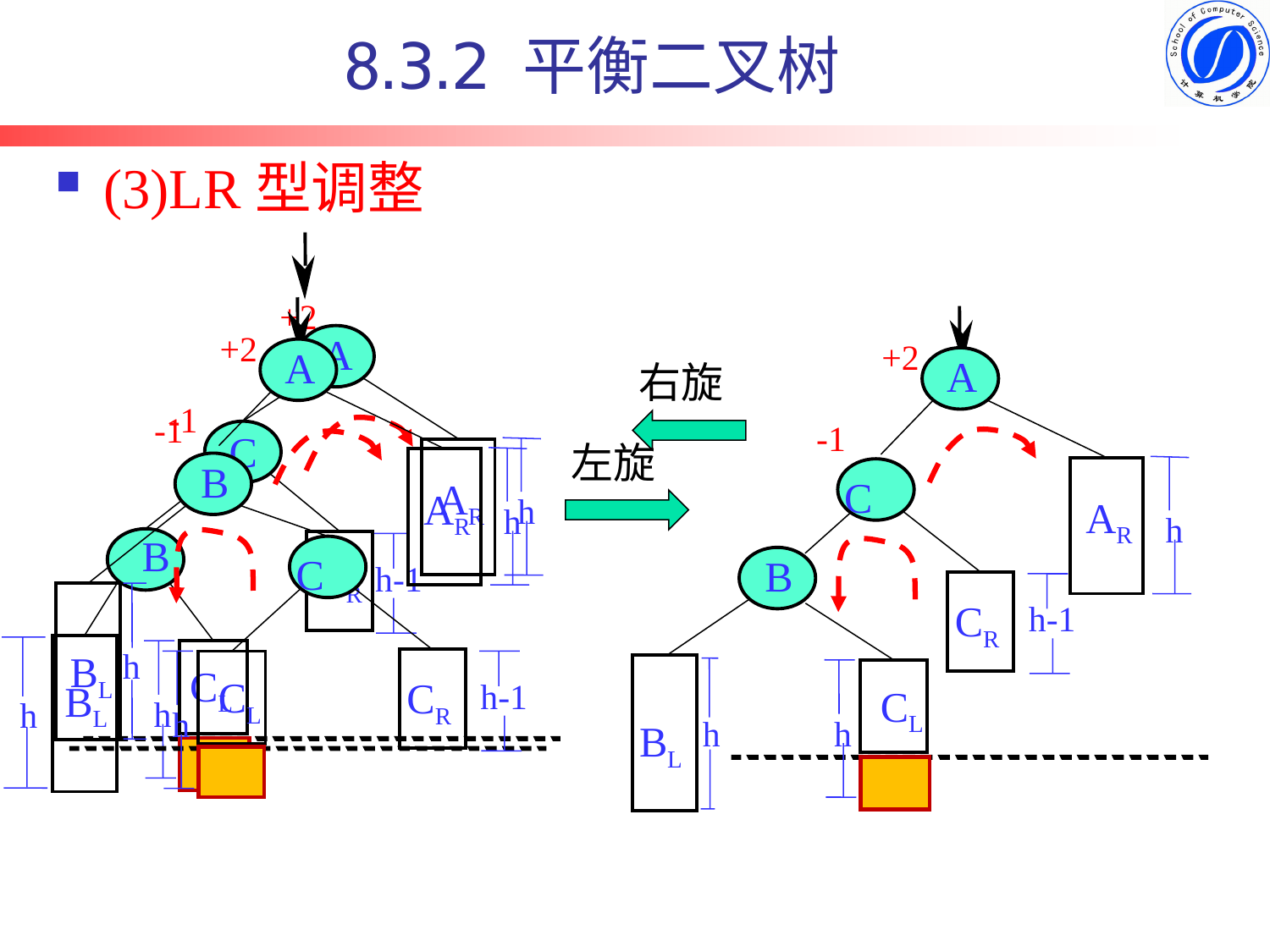

8.3.2 平衡二叉树
(3)LR型调整

+2
-1
A

h

AR
C

B

h

BL

h

CL

h-1

CR

+2
-1
A

h

B

AR

C

h

BL

h

h-1

CL
CR

A

h

AR
+2
-1
右旋

左旋

C

h-1

CR

B

h

BL

h

CL